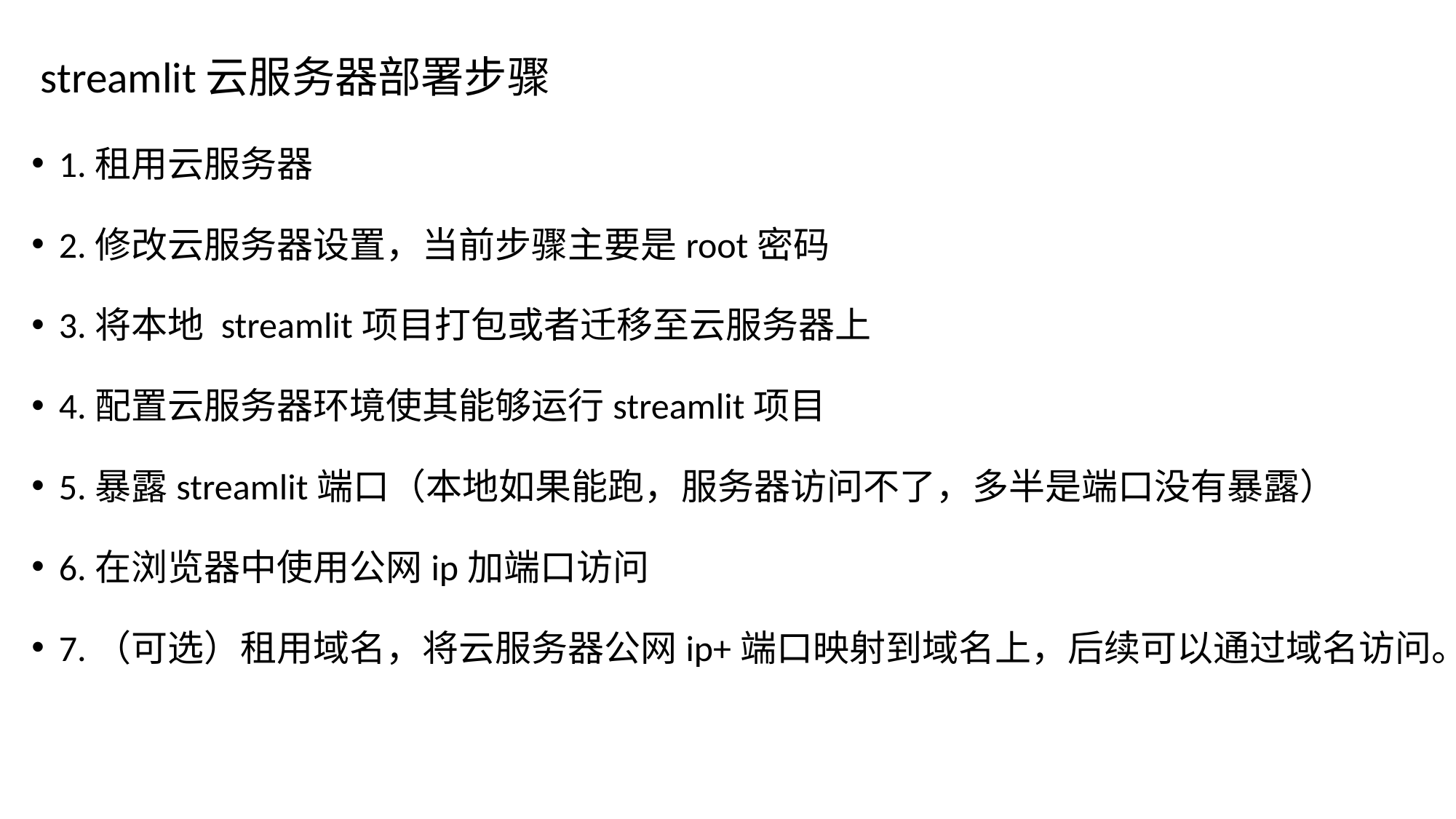

# streamlit云服务器部署步骤
1.租用云服务器
2.修改云服务器设置，当前步骤主要是root密码
3.将本地 streamlit项目打包或者迁移至云服务器上
4.配置云服务器环境使其能够运行streamlit项目
5.暴露streamlit端口（本地如果能跑，服务器访问不了，多半是端口没有暴露）
6.在浏览器中使用公网ip加端口访问
7.（可选）租用域名，将云服务器公网ip+端口映射到域名上，后续可以通过域名访问。